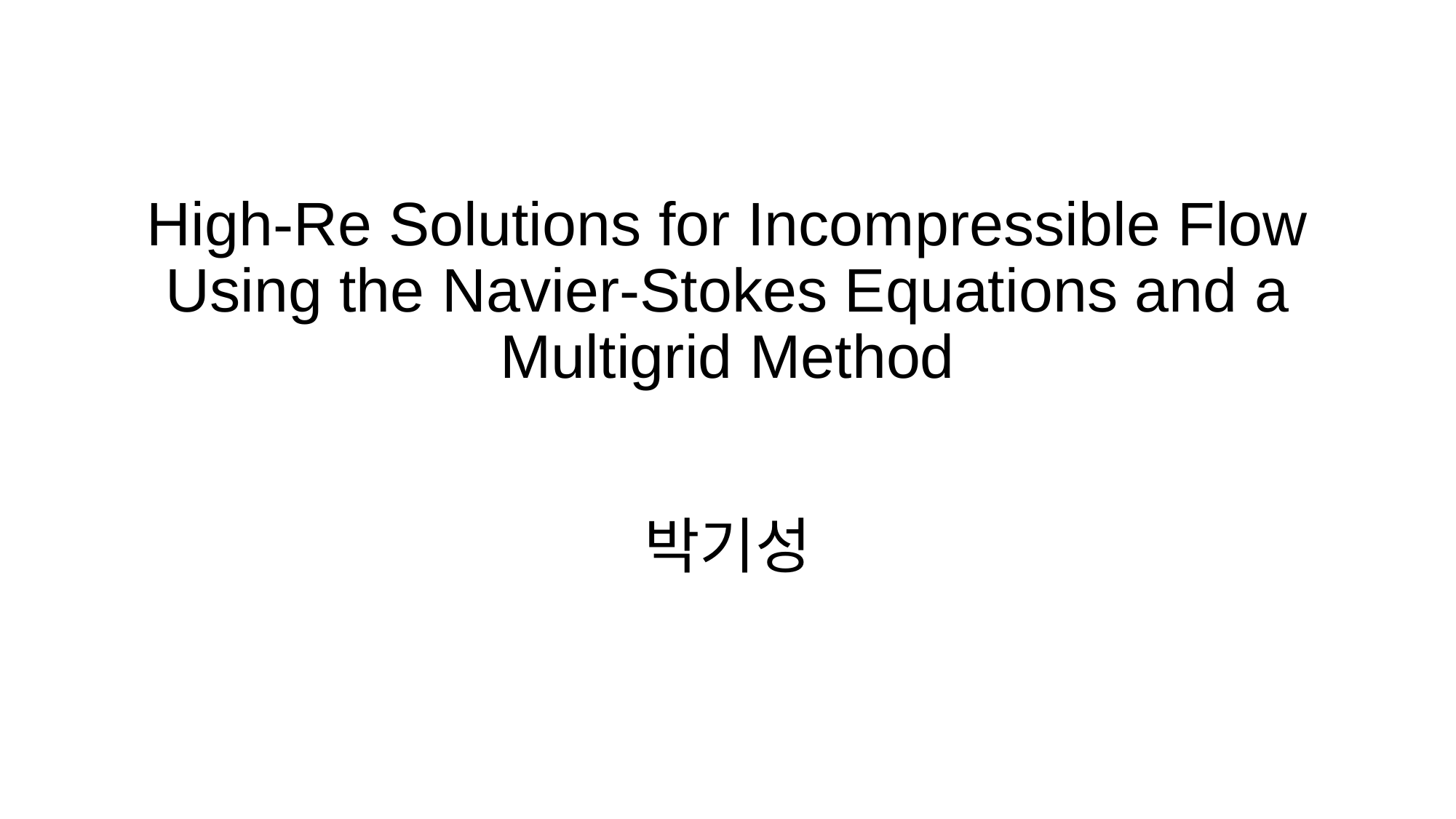

# High-Re Solutions for Incompressible Flow Using the Navier-Stokes Equations and a Multigrid Method
박기성